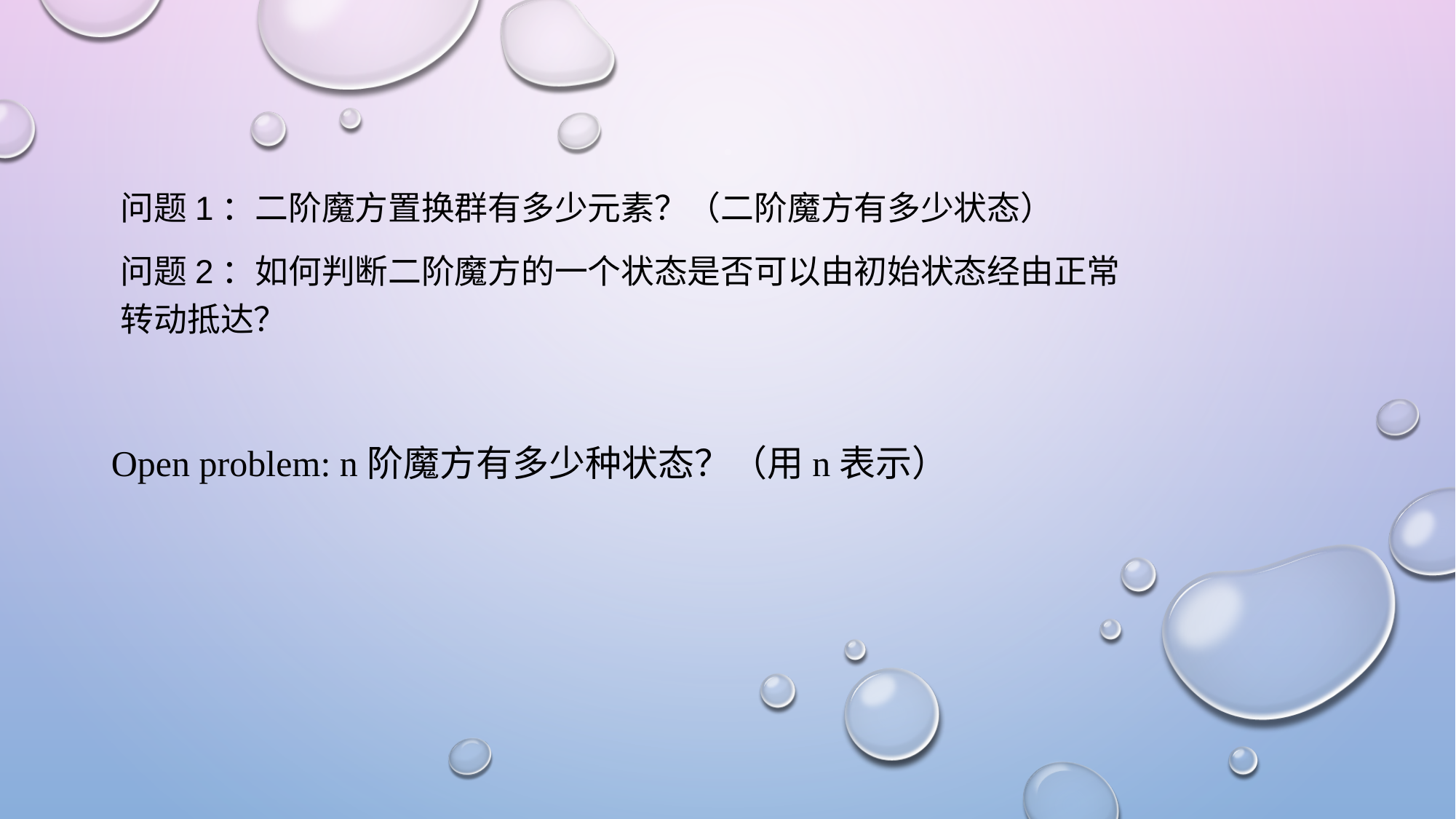

问题1：二阶魔方置换群有多少元素？（二阶魔方有多少状态）
问题2：如何判断二阶魔方的一个状态是否可以由初始状态经由正常转动抵达？

Open problem: n阶魔方有多少种状态？（用n表示）